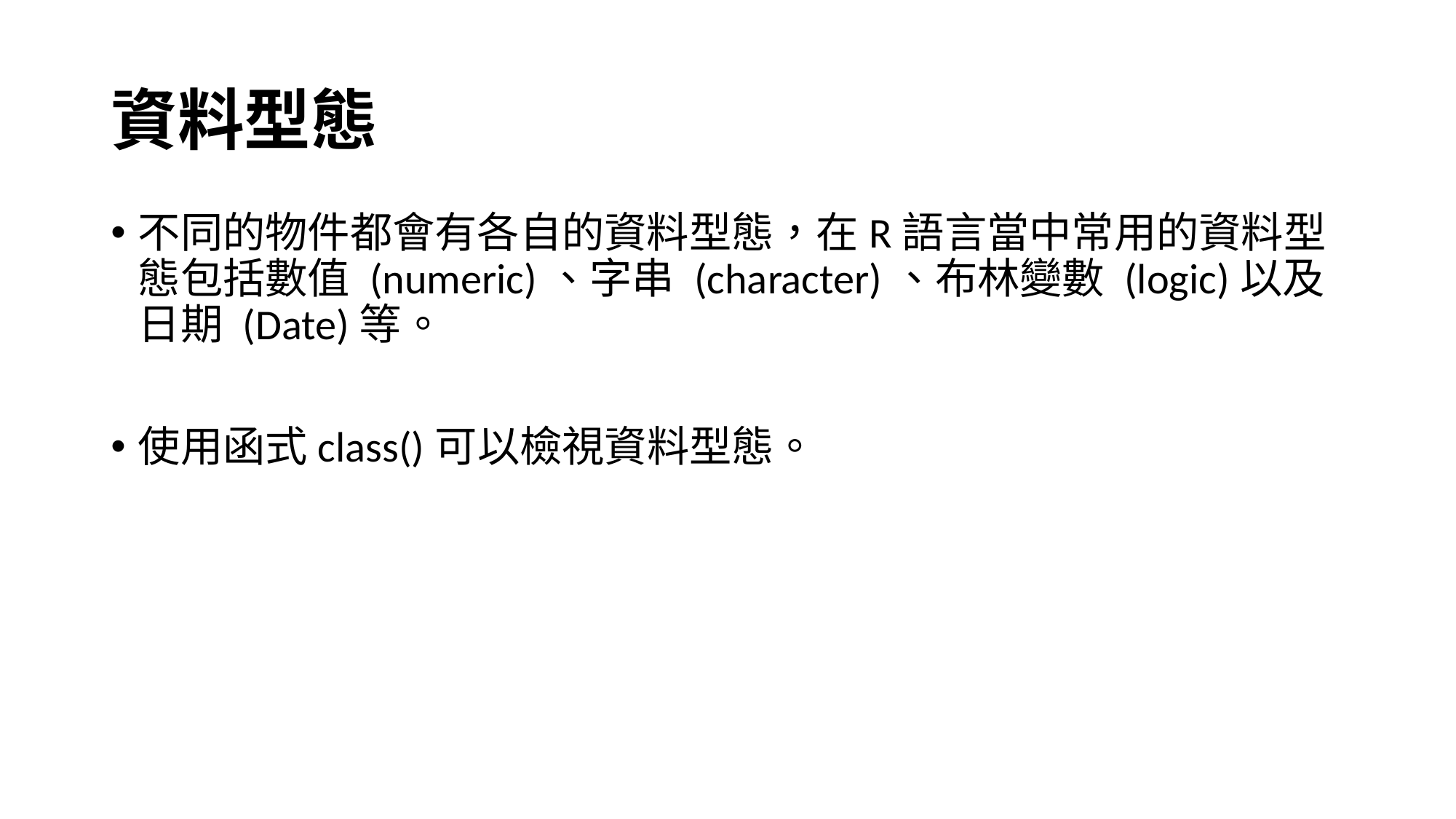

# 資料型態
不同的物件都會有各自的資料型態，在R語言當中常用的資料型態包括數值 (numeric)、字串 (character)、布林變數 (logic)以及日期 (Date)等。

使用函式class()可以檢視資料型態。